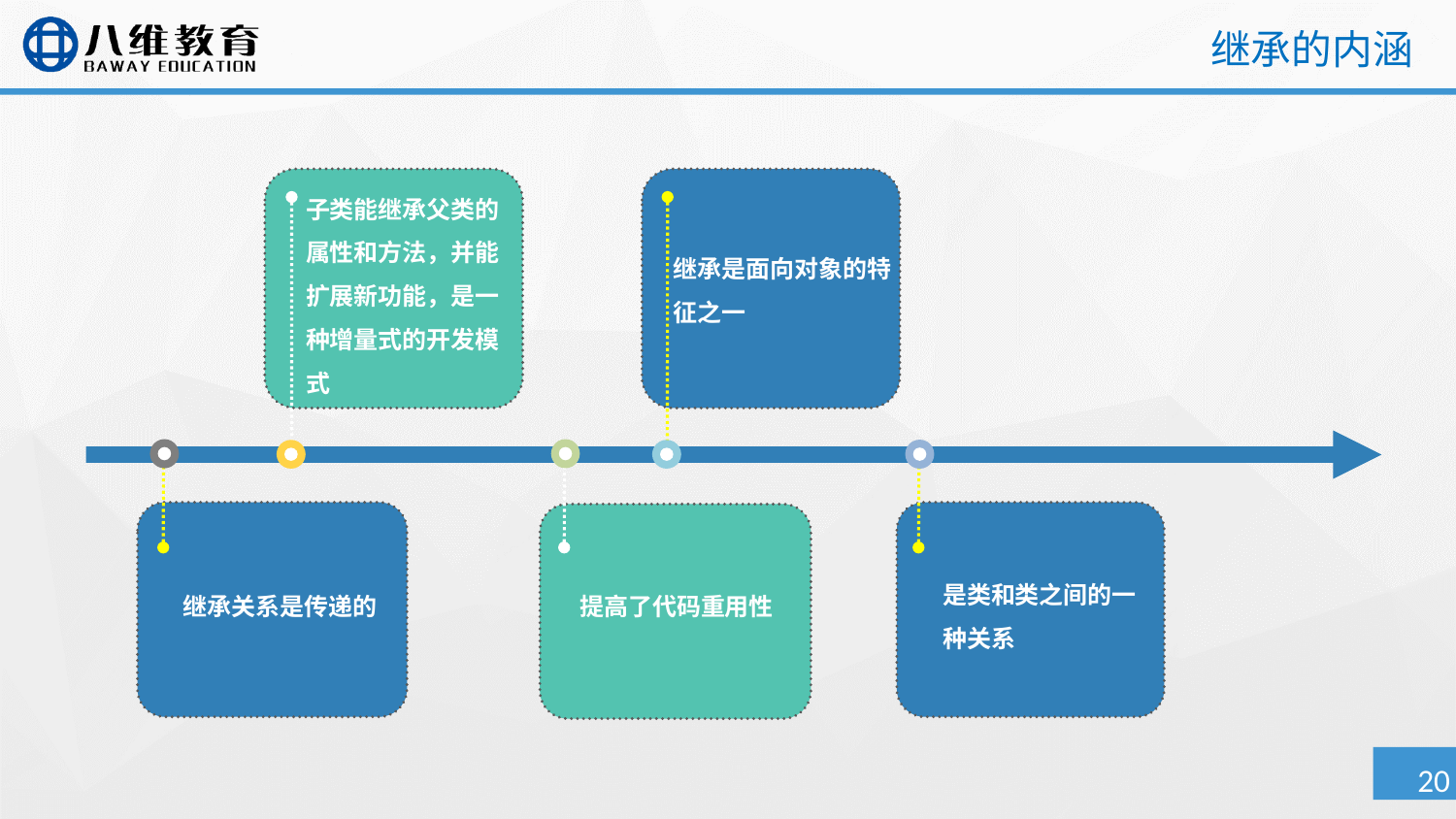

# 继承的内涵

子类能继承父类的属性和方法，并能扩展新功能，是一种增量式的开发模式

继承是面向对象的特征之一

是类和类之间的一种关系
继承关系是传递的
提高了代码重用性